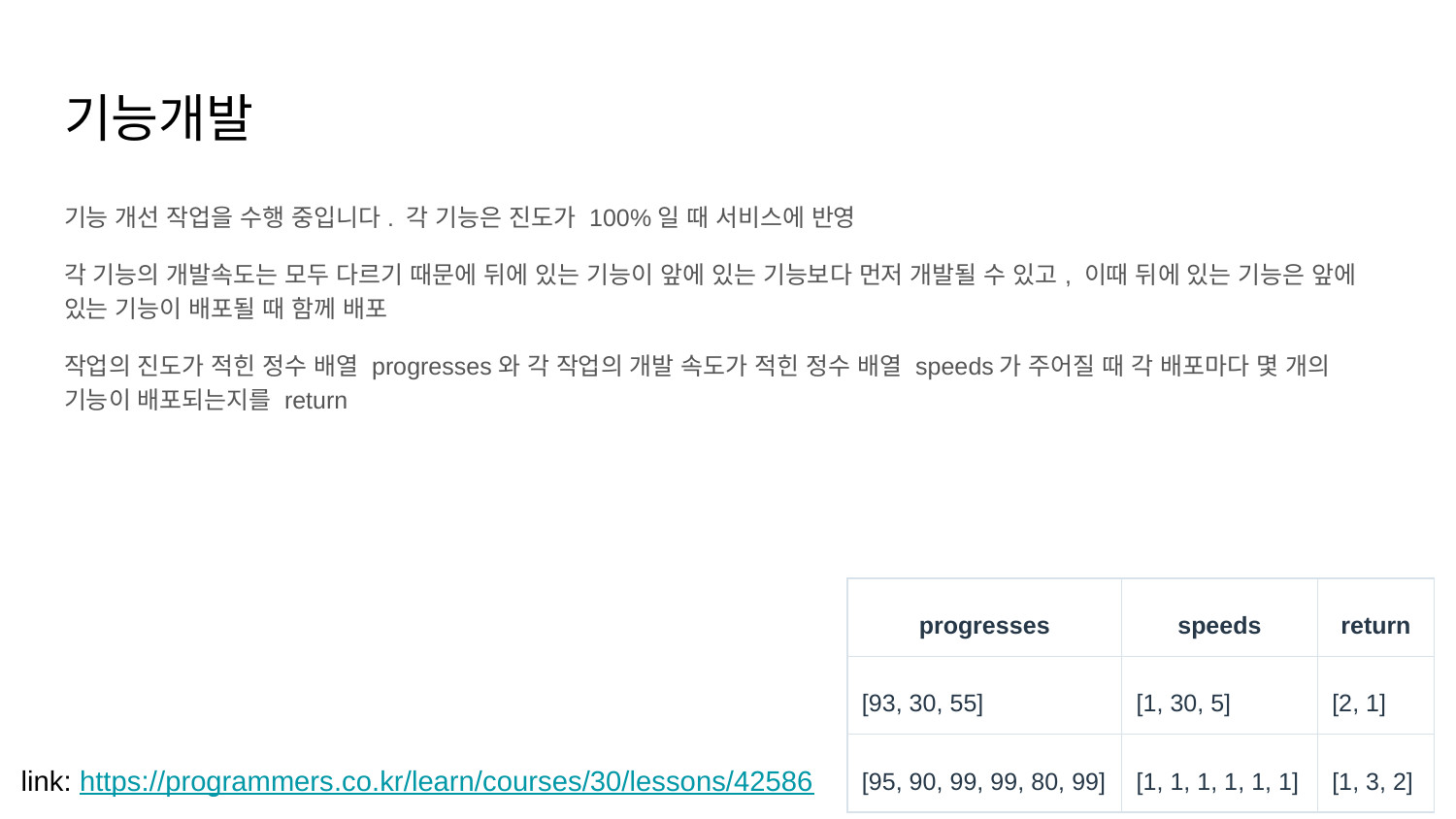

# 기능개발
기능 개선 작업을 수행 중입니다. 각 기능은 진도가 100%일 때 서비스에 반영
각 기능의 개발속도는 모두 다르기 때문에 뒤에 있는 기능이 앞에 있는 기능보다 먼저 개발될 수 있고, 이때 뒤에 있는 기능은 앞에 있는 기능이 배포될 때 함께 배포
작업의 진도가 적힌 정수 배열 progresses와 각 작업의 개발 속도가 적힌 정수 배열 speeds가 주어질 때 각 배포마다 몇 개의 기능이 배포되는지를 return
| progresses | speeds | return |
| --- | --- | --- |
| [93, 30, 55] | [1, 30, 5] | [2, 1] |
| [95, 90, 99, 99, 80, 99] | [1, 1, 1, 1, 1, 1] | [1, 3, 2] |
link: https://programmers.co.kr/learn/courses/30/lessons/42586